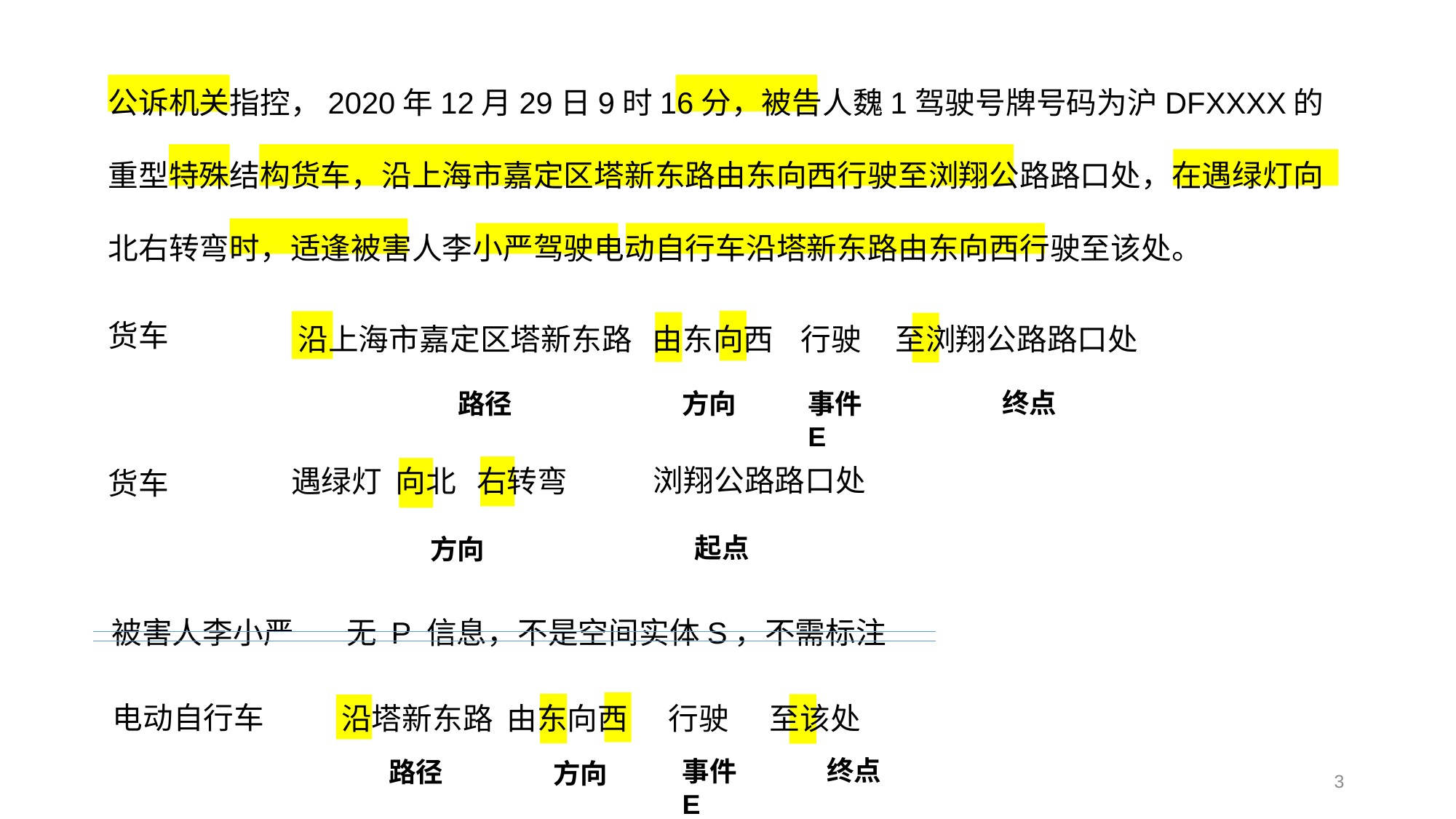

公诉机关指控，2020年12月29日9时16分，被告人魏1驾驶号牌号码为沪DFXXXX的重型特殊结构货车，沿上海市嘉定区塔新东路由东向西行驶至浏翔公路路口处，在遇绿灯向北右转弯时，适逢被害人李小严驾驶电动自行车沿塔新东路由东向西行驶至该处。

方向
货车

路径

终点
沿上海市嘉定区塔新东路   由东向西    行驶     至浏翔公路路口处
事件E
浏翔公路路口处
遇绿灯  向北   右转弯

方向
货车
起点
被害人李小严
无 P 信息，不是空间实体S，不需标注

方向
电动自行车

终点
沿塔新东路  由东向西      行驶      至该处

路径
事件E
3